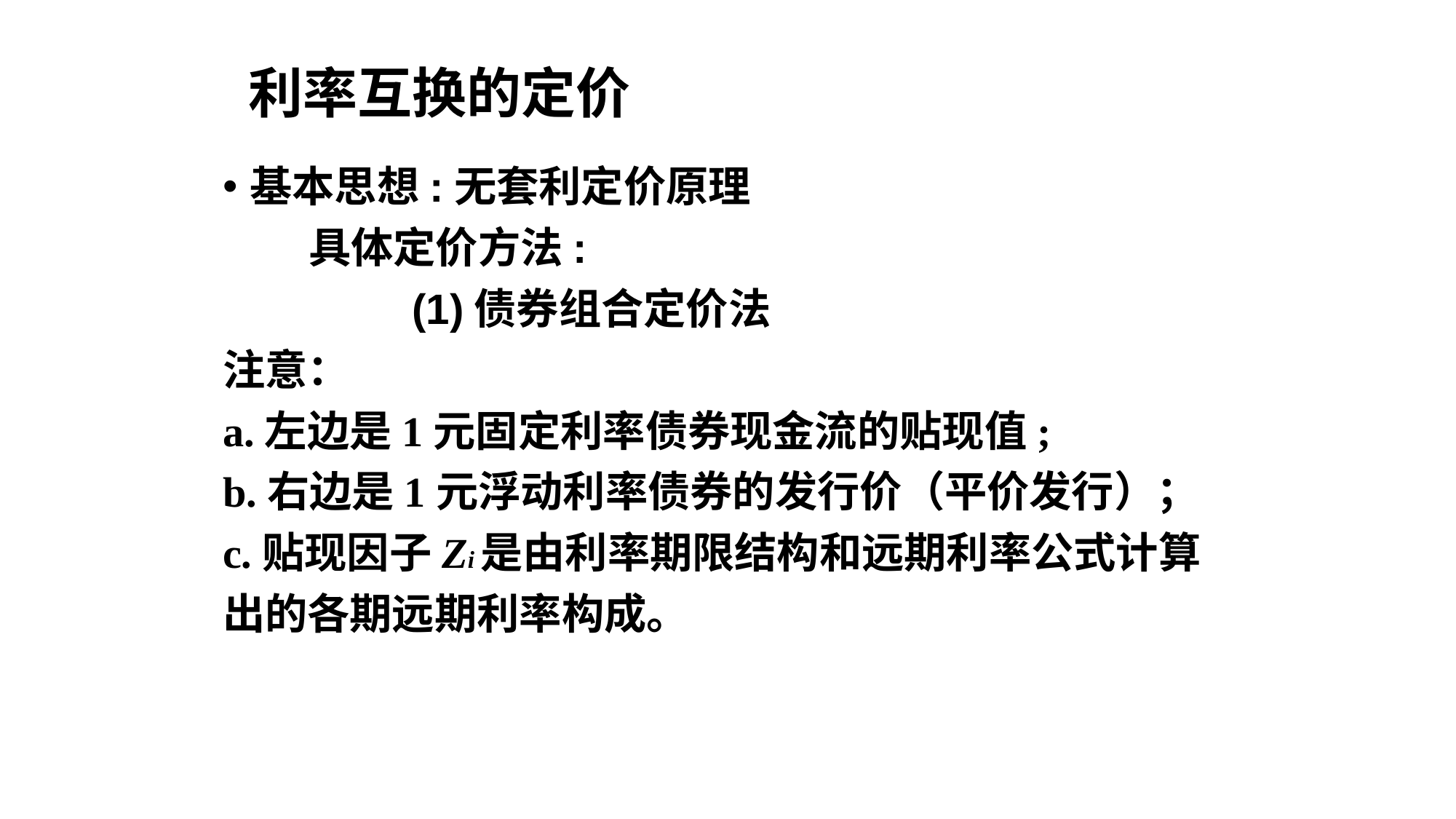

# 利率互换的定价
基本思想:无套利定价原理
        具体定价方法:
                (1)债券组合定价法
注意：
a.左边是1元固定利率债券现金流的贴现值;
b.右边是1元浮动利率债券的发行价（平价发行）；
c.贴现因子Zi是由利率期限结构和远期利率公式计算
出的各期远期利率构成。